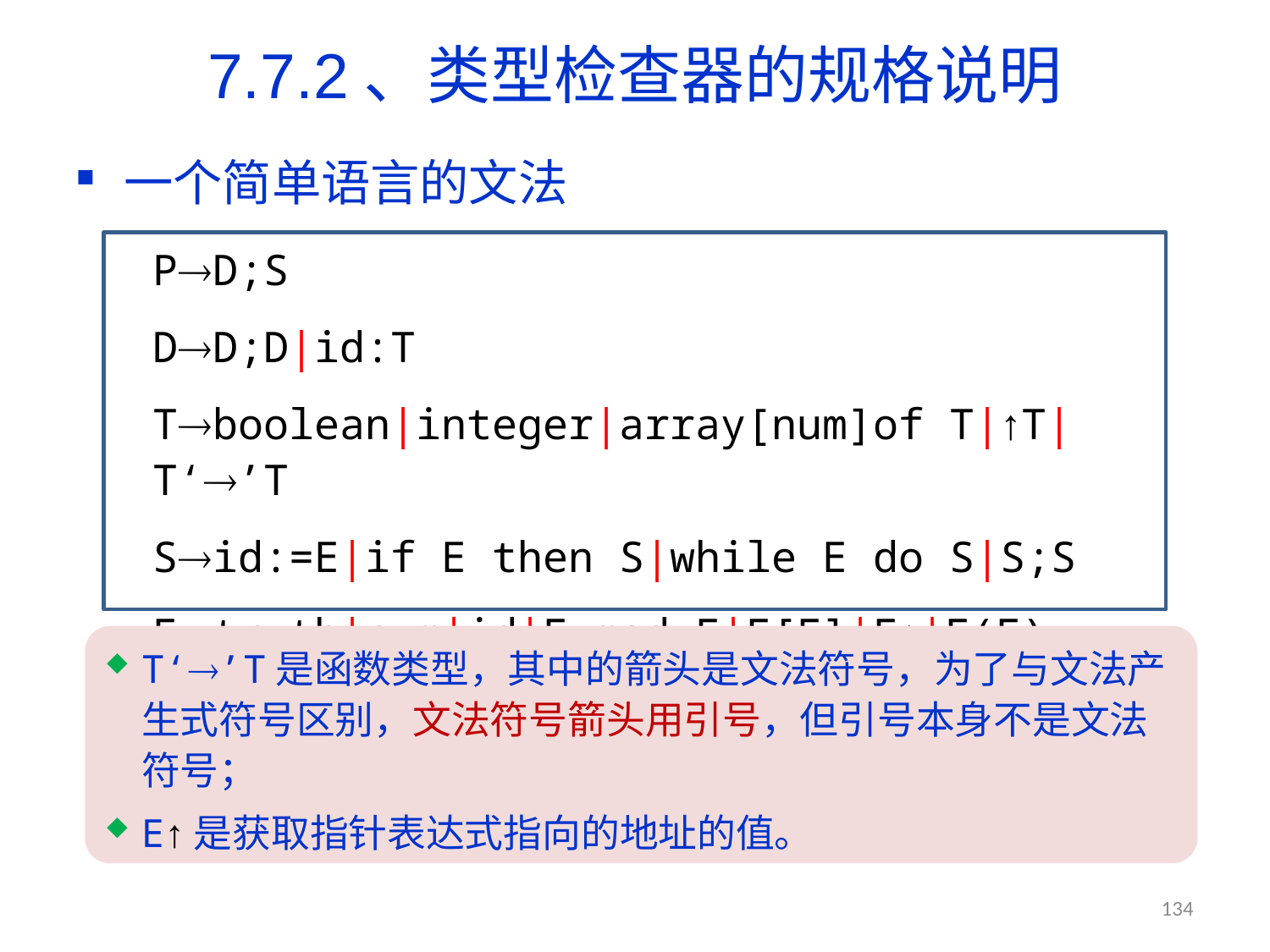

# 7.7.2、类型检查器的规格说明
一个简单语言的文法
P→D;S
D→D;D|id:T
T→boolean|integer|array[num]of T|↑T|T‘→’T
S→id:=E|if E then S|while E do S|S;S
E→truth|num|id|E mod E|E[E]|E↑|E(E)

T‘→’T是函数类型，其中的箭头是文法符号，为了与文法产生式符号区别，文法符号箭头用引号，但引号本身不是文法符号；
E↑是获取指针表达式指向的地址的值。
134